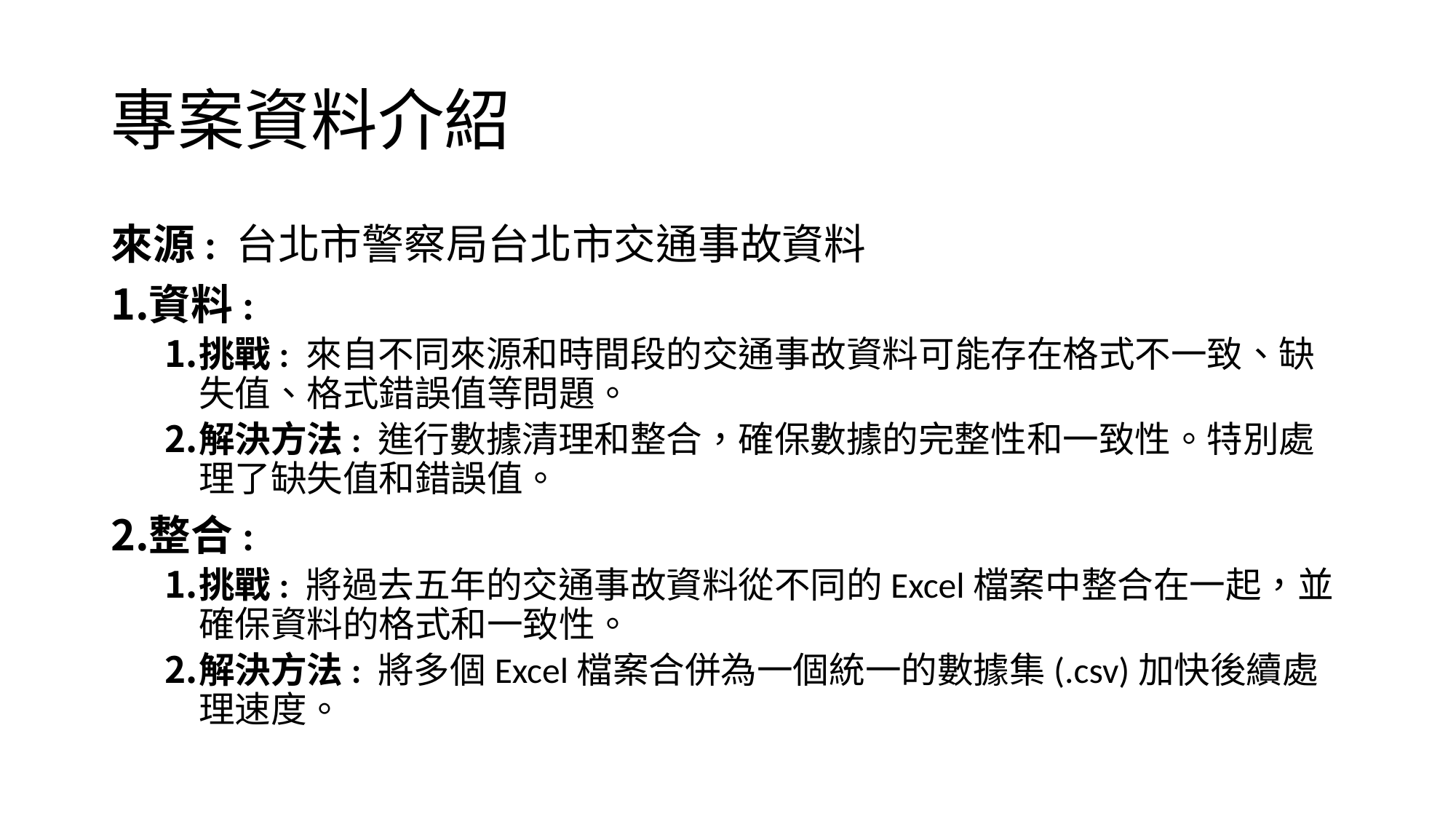

# 專案資料介紹
來源: 台北市警察局台北市交通事故資料
資料:
挑戰: 來自不同來源和時間段的交通事故資料可能存在格式不一致、缺失值、格式錯誤值等問題。
解決方法: 進行數據清理和整合，確保數據的完整性和一致性。特別處理了缺失值和錯誤值。
整合:
挑戰: 將過去五年的交通事故資料從不同的Excel檔案中整合在一起，並確保資料的格式和一致性。
解決方法: 將多個Excel檔案合併為一個統一的數據集(.csv)加快後續處理速度。